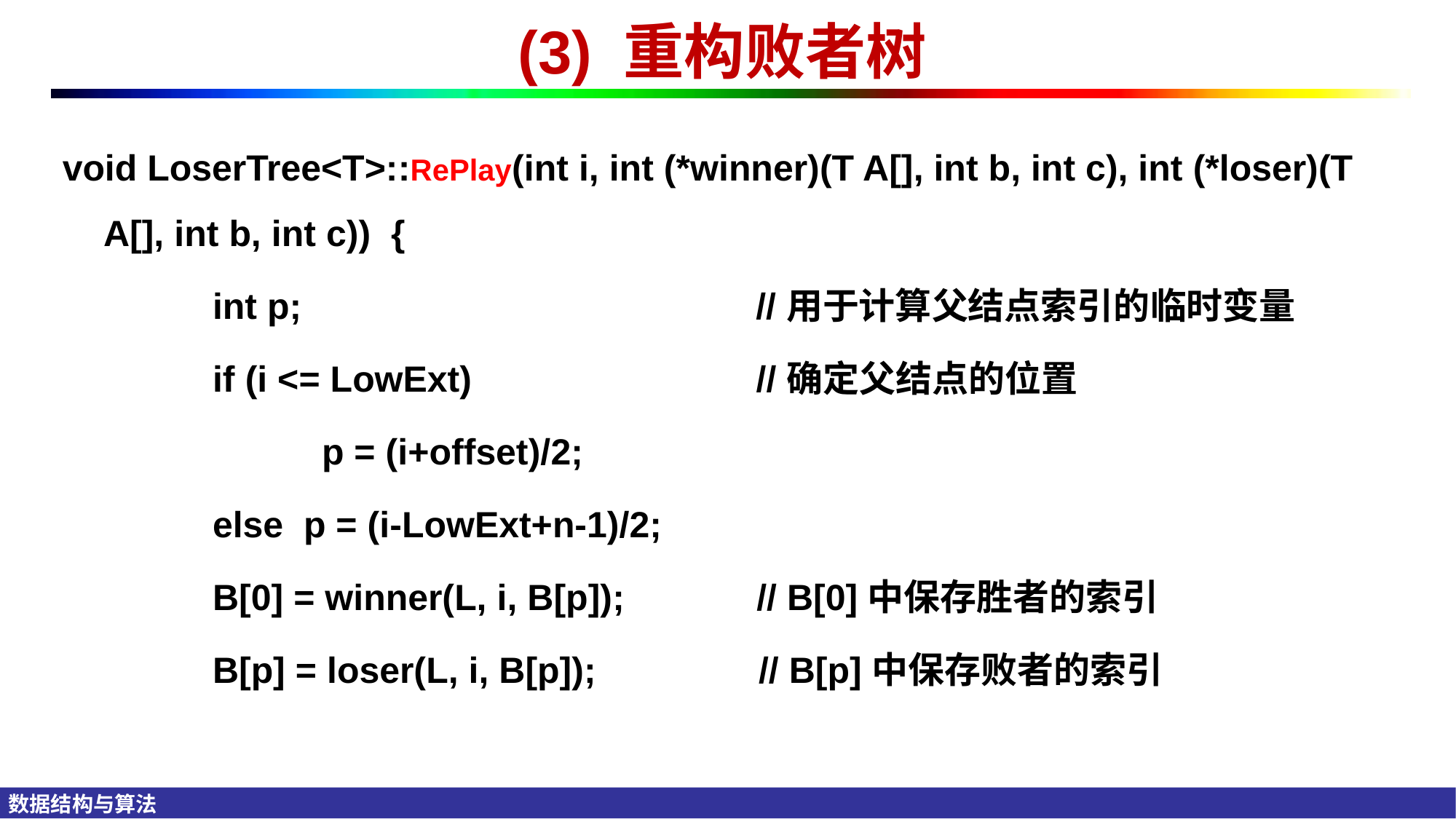

# (3) 重构败者树
void LoserTree<T>::RePlay(int i, int (*winner)(T A[], int b, int c), int (*loser)(T A[], int b, int c))  {
		int p;		                                //用于计算父结点索引的临时变量
		if (i <= LowExt)                            //确定父结点的位置
			p = (i+offset)/2;
		else  p = (i-LowExt+n-1)/2;
		B[0] = winner(L, i, B[p]);             // B[0]中保存胜者的索引
		B[p] = loser(L, i, B[p]);                // B[p]中保存败者的索引